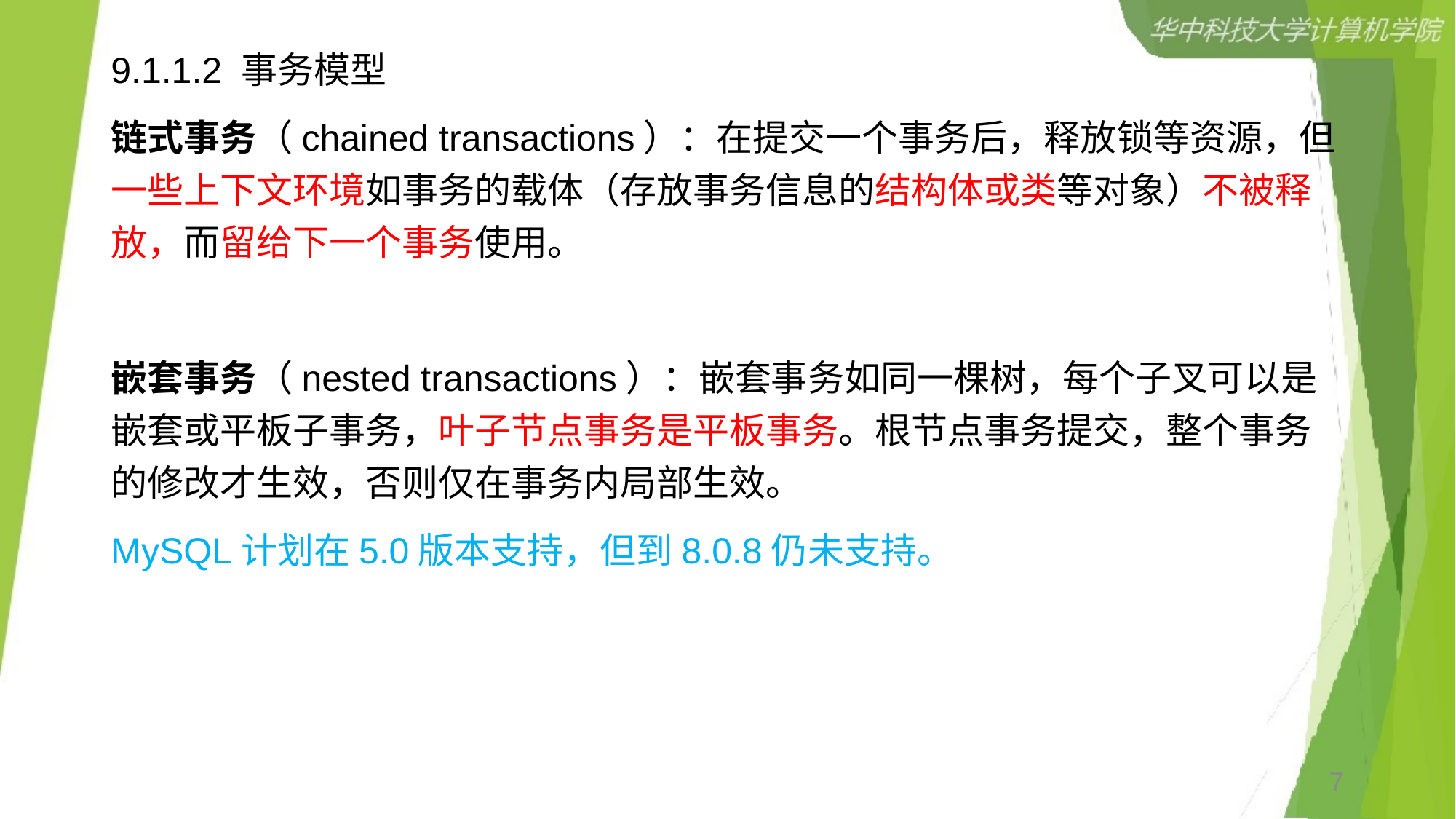

9.1.1.2 事务模型
链式事务（chained transactions）：在提交一个事务后，释放锁等资源，但一些上下文环境如事务的载体（存放事务信息的结构体或类等对象）不被释放，而留给下一个事务使用。

嵌套事务（nested transactions）：嵌套事务如同一棵树，每个子叉可以是嵌套或平板子事务，叶子节点事务是平板事务。根节点事务提交，整个事务的修改才生效，否则仅在事务内局部生效。
MySQL计划在5.0版本支持，但到8.0.8仍未支持。
7